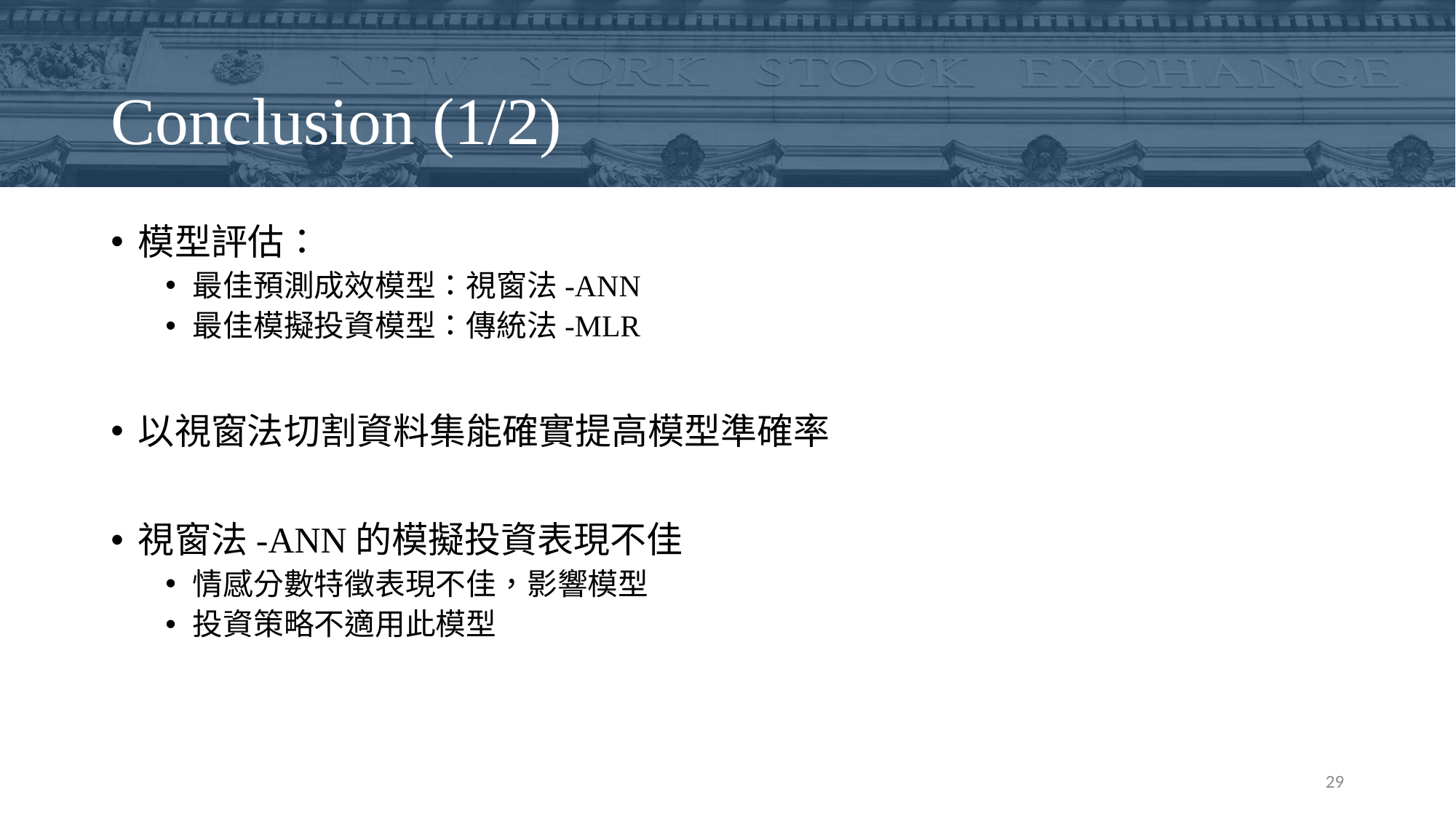

# Conclusion (1/2)
模型評估：
最佳預測成效模型：視窗法-ANN
最佳模擬投資模型：傳統法-MLR

以視窗法切割資料集能確實提高模型準確率

視窗法-ANN的模擬投資表現不佳
情感分數特徵表現不佳，影響模型
投資策略不適用此模型

29